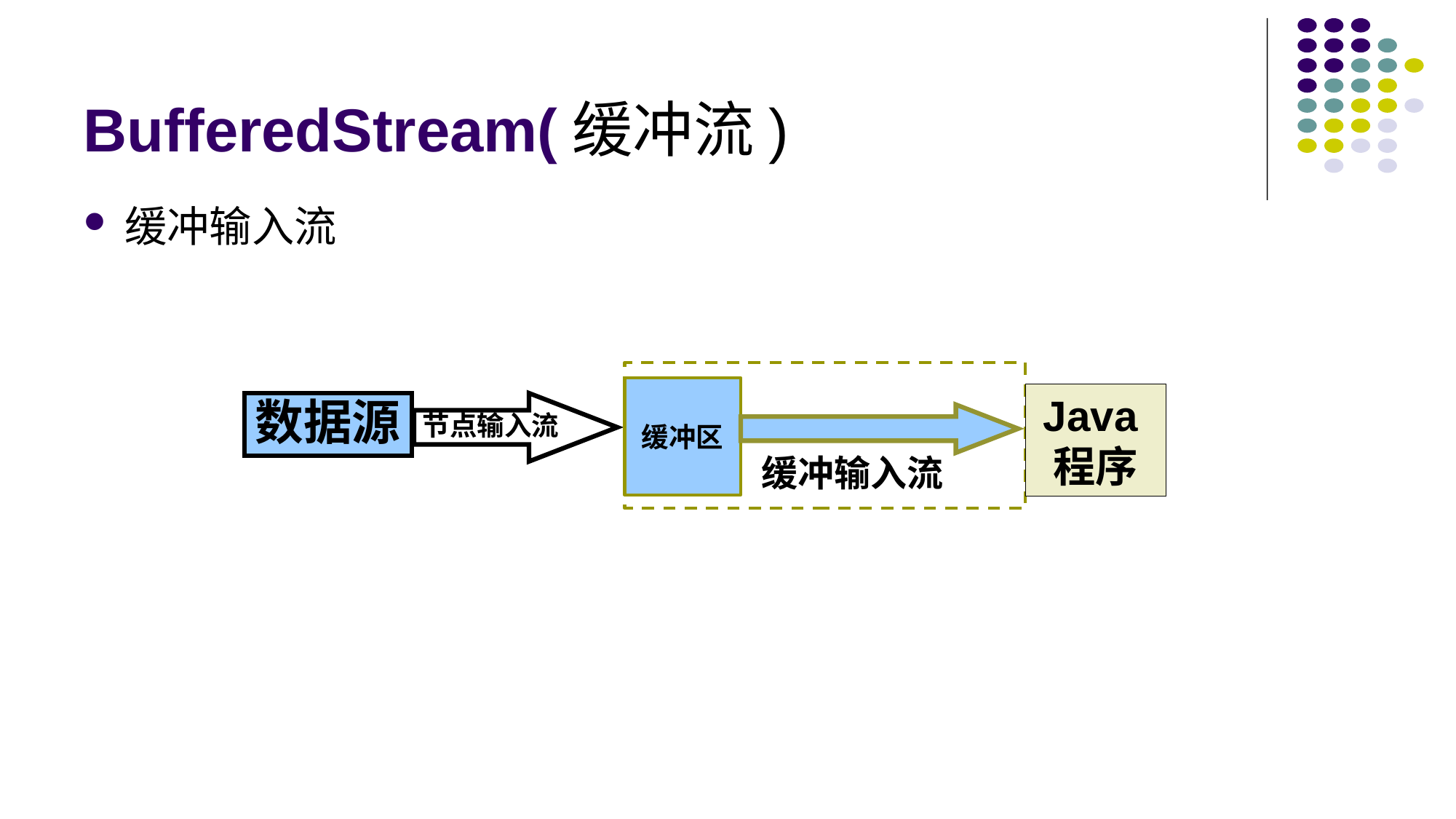

# BufferedStream(缓冲流)
缓冲输入流

缓冲区
Java程序
数据源

节点输入流
缓冲输入流
74